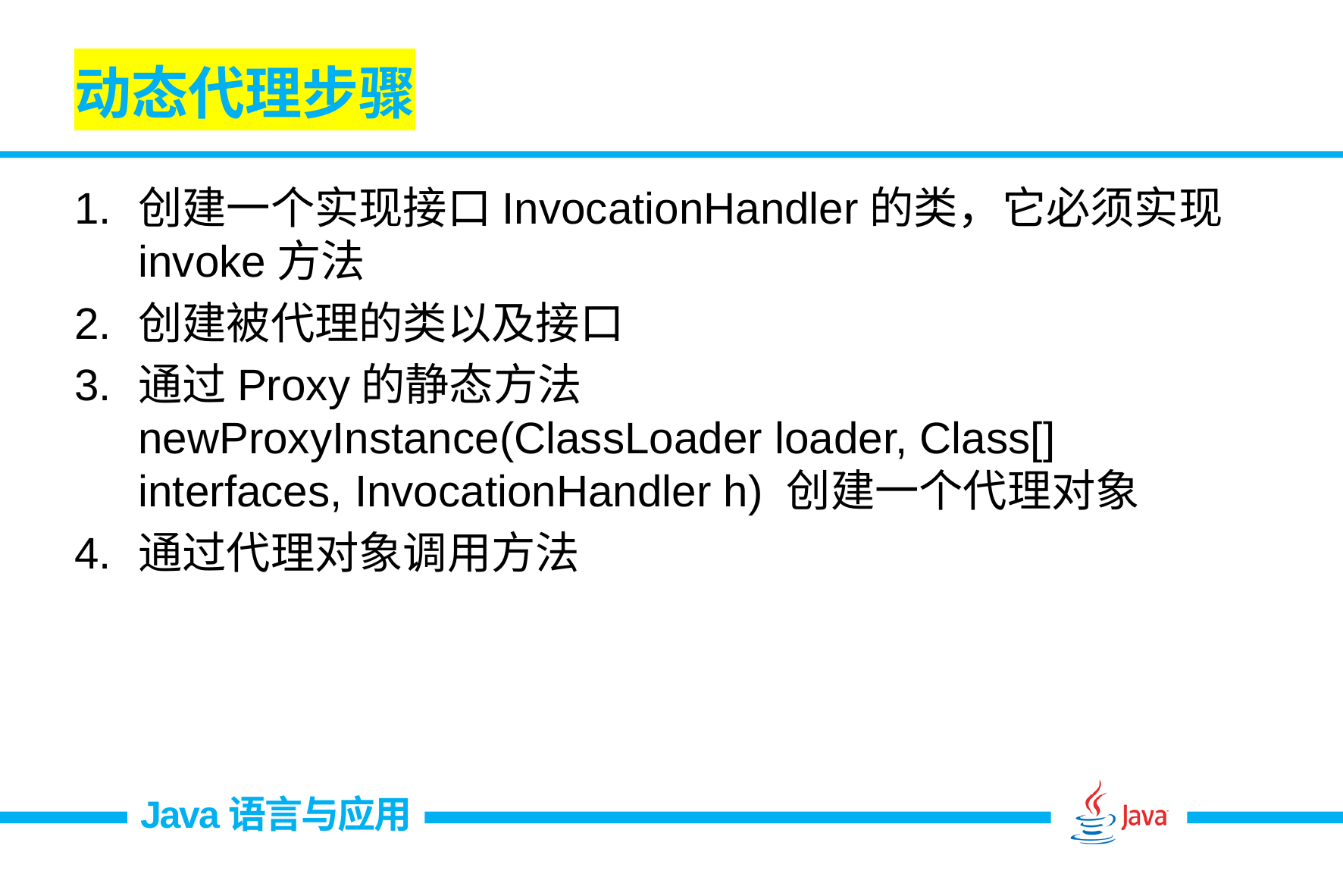

# 动态代理步骤
创建一个实现接口InvocationHandler的类，它必须实现invoke方法
创建被代理的类以及接口
通过Proxy的静态方法
newProxyInstance(ClassLoader loader, Class[] interfaces, InvocationHandler h) 创建一个代理对象
通过代理对象调用方法